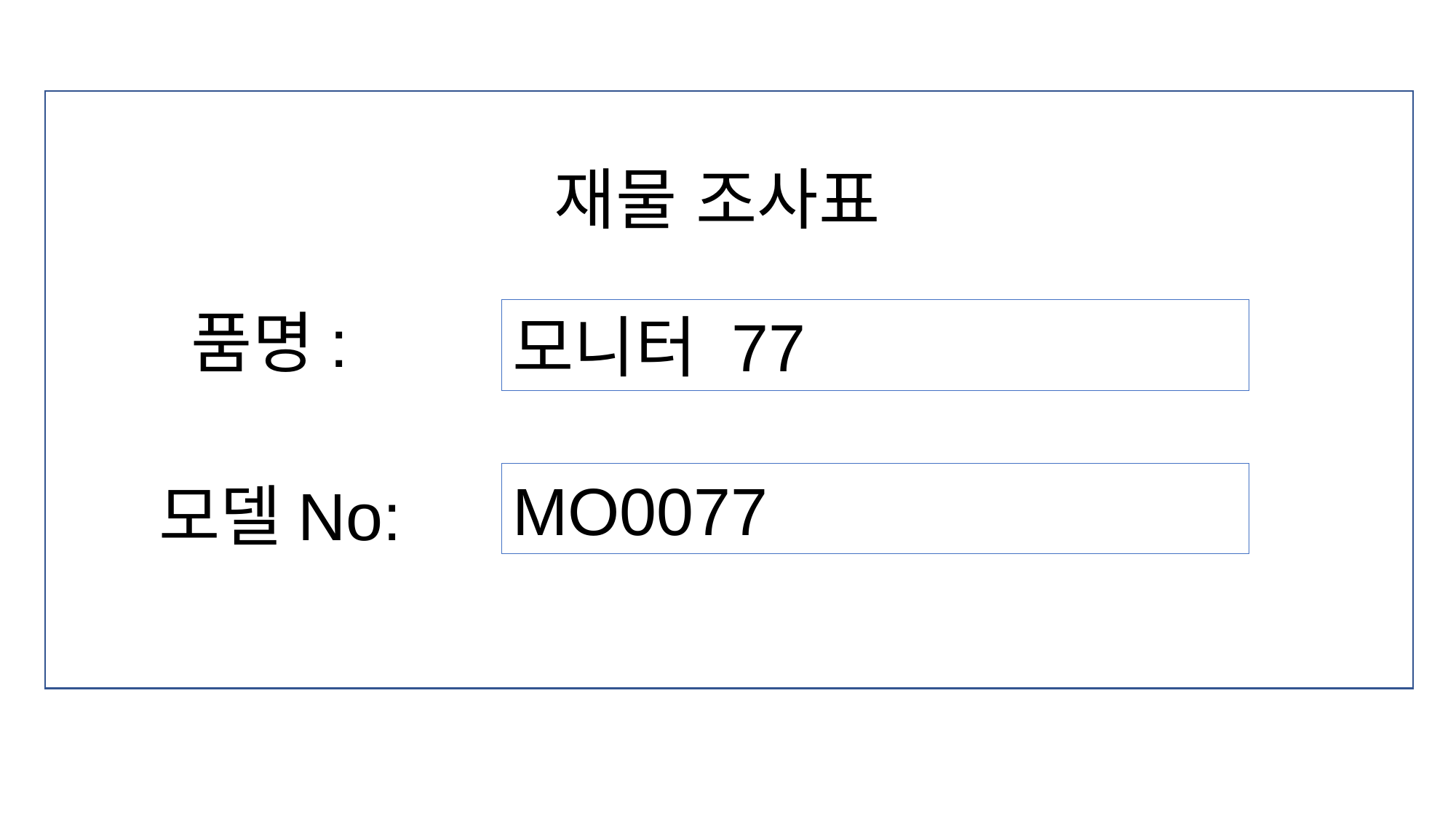

재물 조사표
품명:
모니터 77
MO0077
모델No: